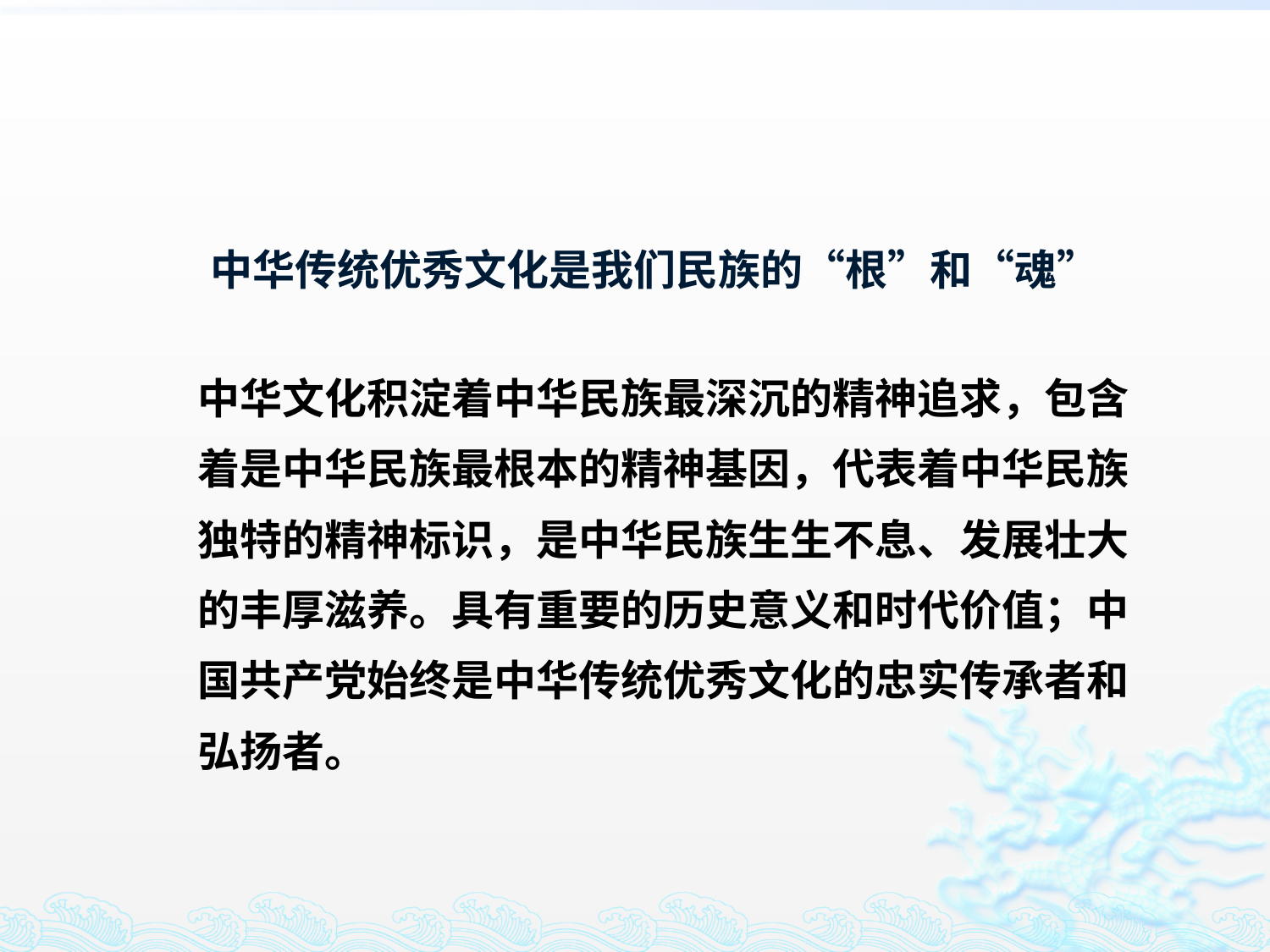

中华传统优秀文化是我们民族的“根”和“魂”
中华文化积淀着中华民族最深沉的精神追求，包含着是中华民族最根本的精神基因，代表着中华民族独特的精神标识，是中华民族生生不息、发展壮大的丰厚滋养。具有重要的历史意义和时代价值；中国共产党始终是中华传统优秀文化的忠实传承者和弘扬者。